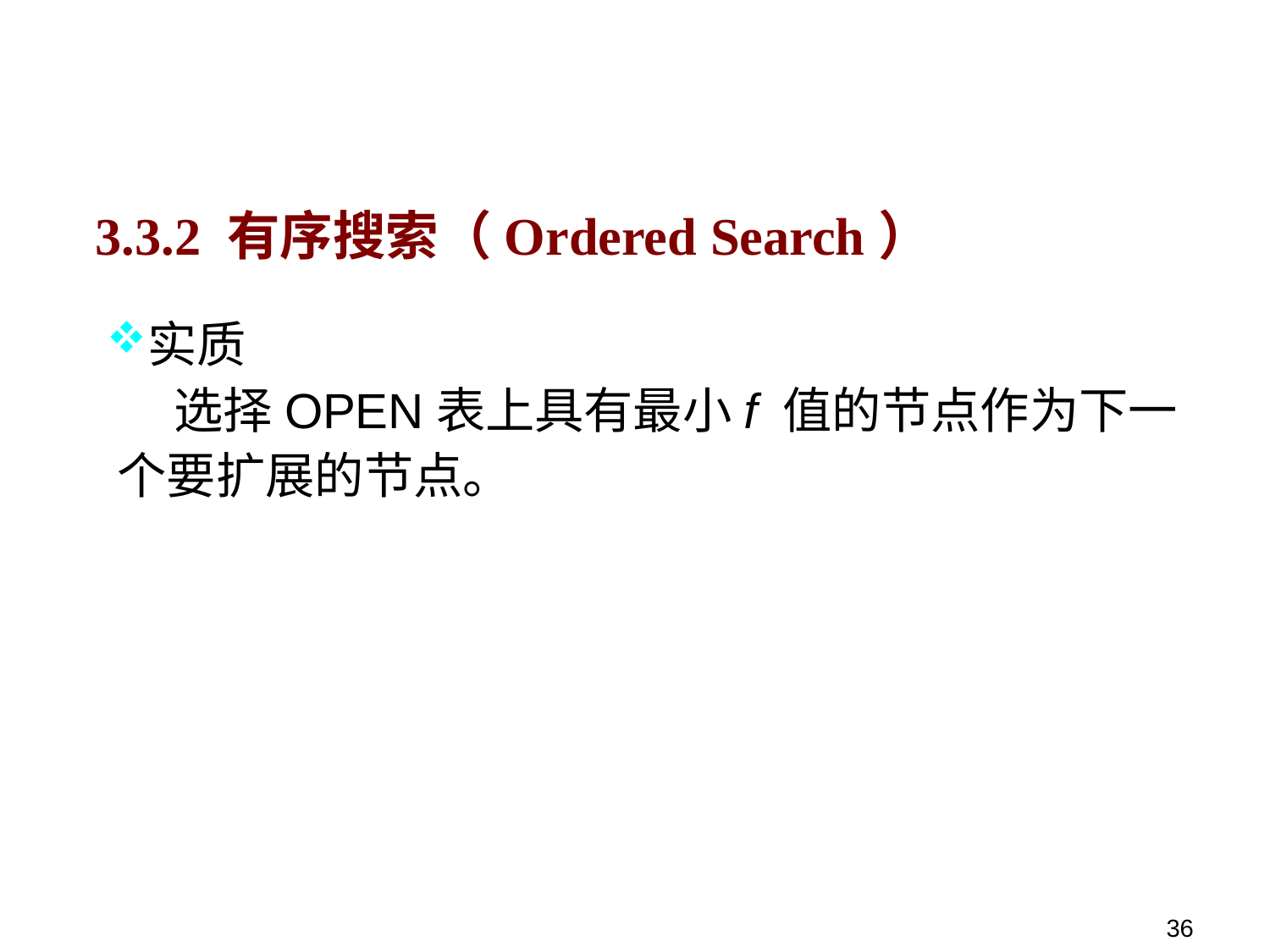

3.3.2 有序搜索（Ordered Search）
实质
    选择OPEN表上具有最小f 值的节点作为下一个要扩展的节点。
36